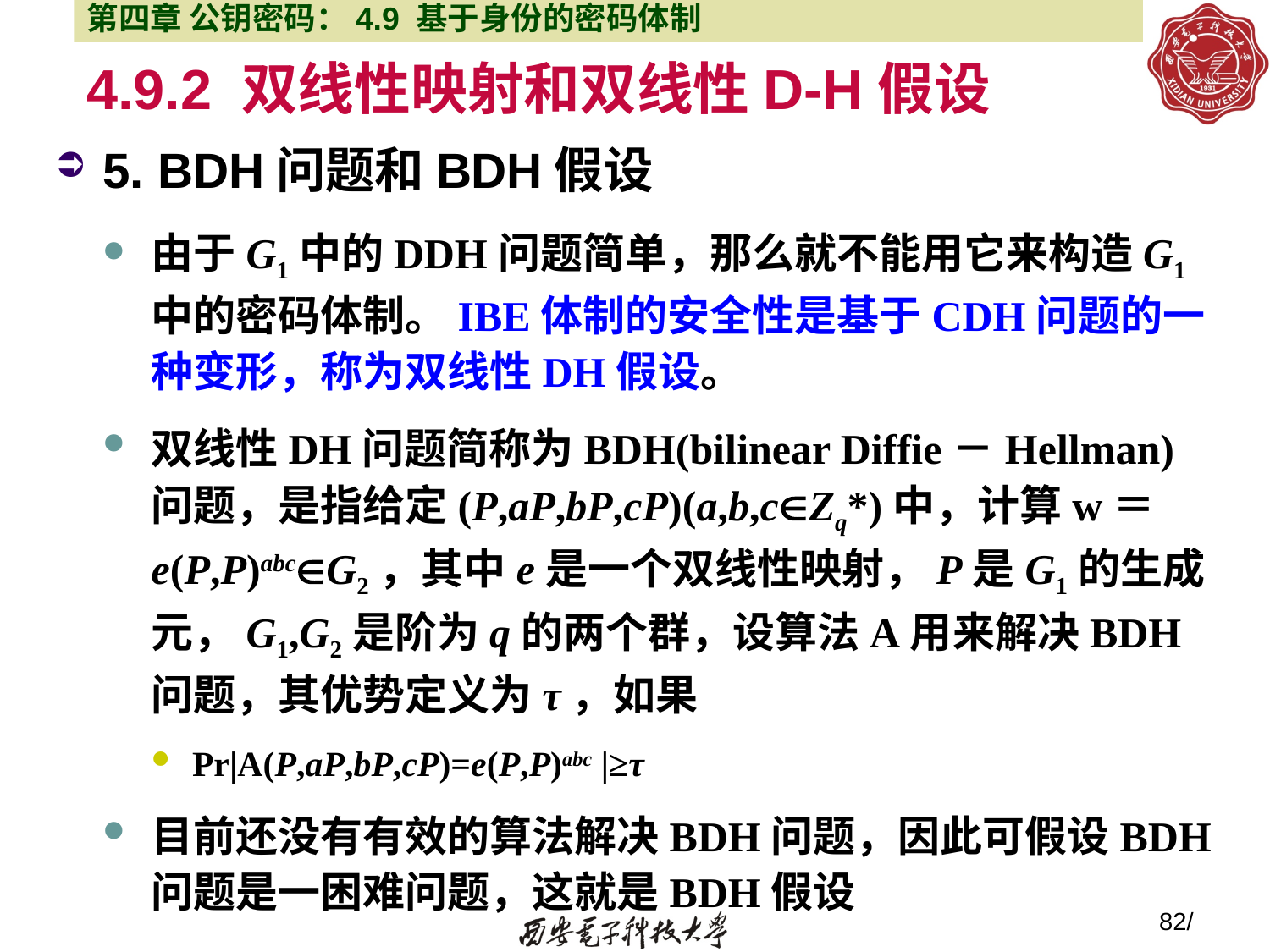

第四章 公钥密码：4.9 基于身份的密码体制
# 4.9.2 双线性映射和双线性D-H假设
5. BDH问题和BDH假设
由于G1中的DDH问题简单，那么就不能用它来构造G1中的密码体制。IBE体制的安全性是基于CDH问题的一种变形，称为双线性DH假设。
双线性DH问题简称为BDH(bilinear Diffie－Hellman)问题，是指给定(P,aP,bP,cP)(a,b,c∈Zq*)中，计算w＝e(P,P)abc∈G2，其中e是一个双线性映射，P是G1的生成元，G1,G2是阶为q的两个群，设算法A用来解决BDH问题，其优势定义为τ，如果
Pr|A(P,aP,bP,cP)=e(P,P)abc |≥τ
目前还没有有效的算法解决BDH问题，因此可假设BDH问题是一困难问题，这就是BDH假设
82/